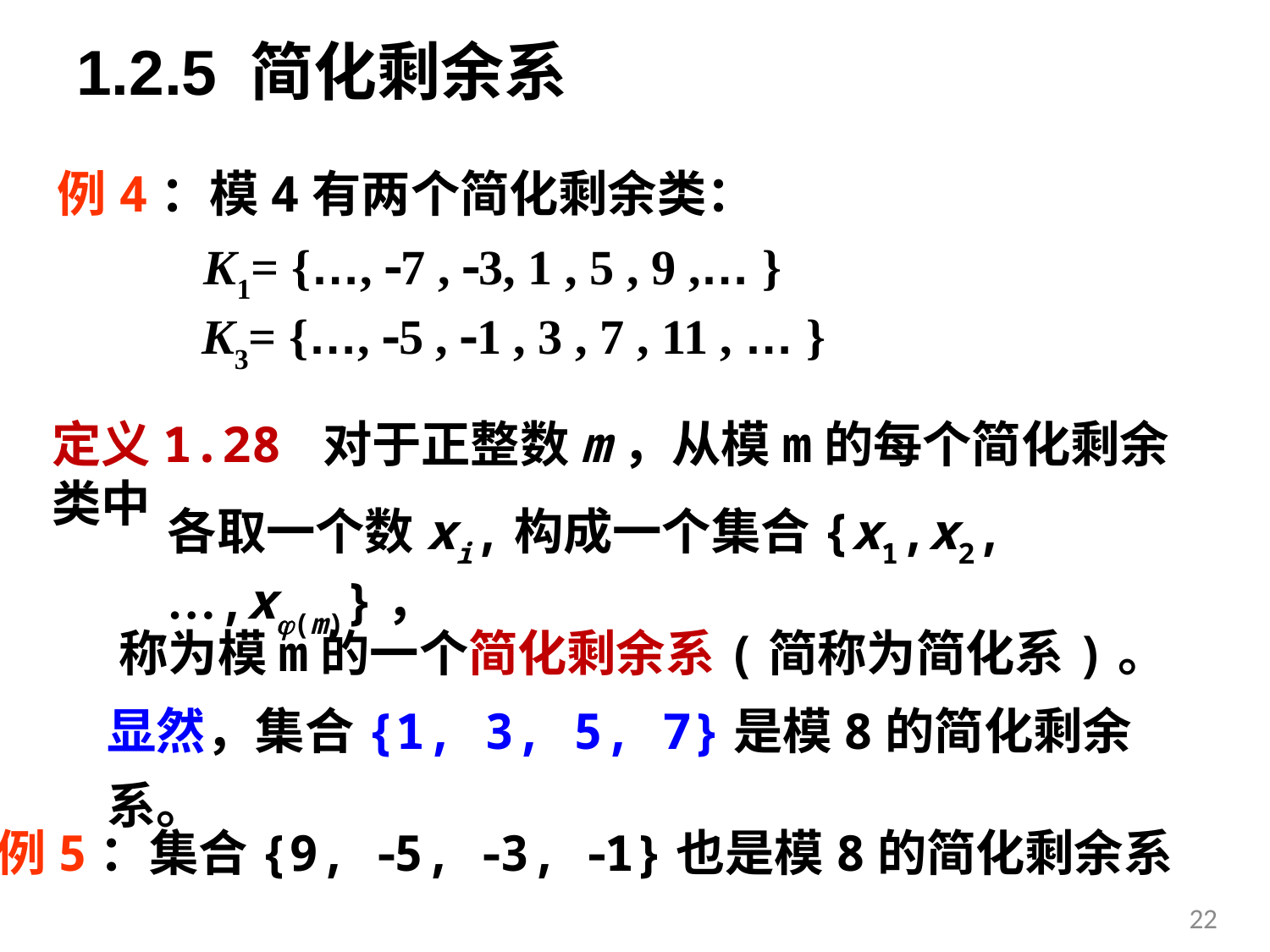

# 1.2.5 简化剩余系
例4：模4有两个简化剩余类：
K1= {…, −7 , −3, 1 , 5 , 9 ,… }
K3= {…, −5 , −1 , 3 , 7 , 11 , … }
定义1.28 对于正整数m，从模m的每个简化剩余类中
各取一个数xi,构成一个集合{x1,x2,…,xϕ(m)}，
称为模m的一个简化剩余系(简称为简化系)。
显然，集合{1, 3, 5, 7}是模8的简化剩余系。
例5：集合{9, −5, −3, −1}也是模8的简化剩余系
22